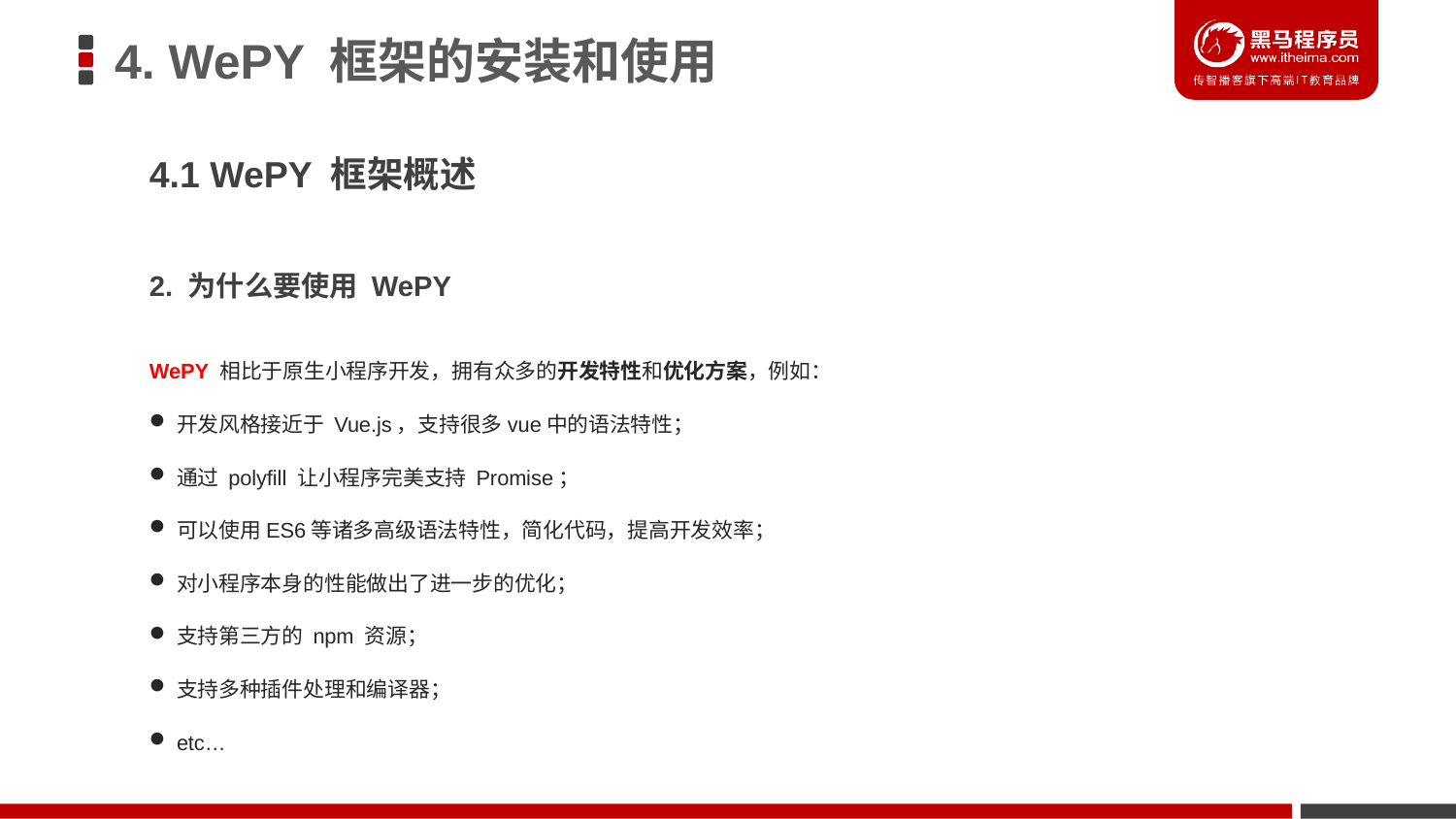

# 4. WePY 框架的安装和使用
4.1 WePY 框架概述
2. 为什么要使用 WePY
WePY 相比于原生小程序开发，拥有众多的开发特性和优化方案，例如：
开发风格接近于 Vue.js，支持很多vue中的语法特性；
通过 polyfill 让小程序完美支持 Promise；
可以使用ES6等诸多高级语法特性，简化代码，提高开发效率；
对小程序本身的性能做出了进一步的优化；
支持第三方的 npm 资源；
支持多种插件处理和编译器；
etc…